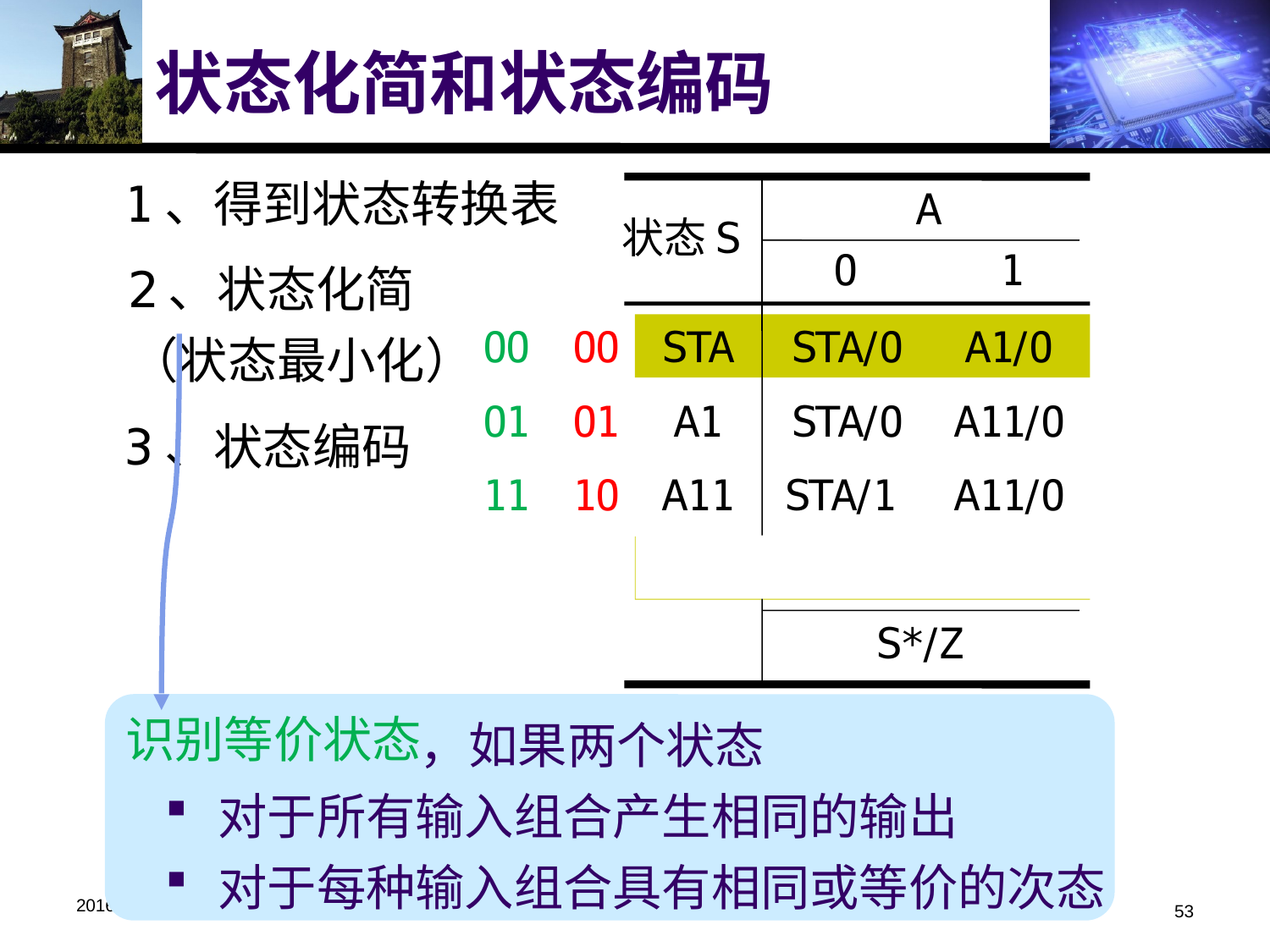

# 状态化简和状态编码
1、得到状态转换表
A
0           1

状态S

S*/Z

STA
STA/0
A1/0
A1
STA/0
A11/0
A11
OK/1
A11/0
OK
STA/0
A1/0
2、状态化简
（状态最小化）

00
01
11
00
01
10
3、状态编码
STA/1

识别等价状态
                      ，如果两个状态
 对于所有输入组合产生相同的输出
 对于每种输入组合具有相同或等价的次态
2016/6/10
第7章时序逻辑设计原理
53